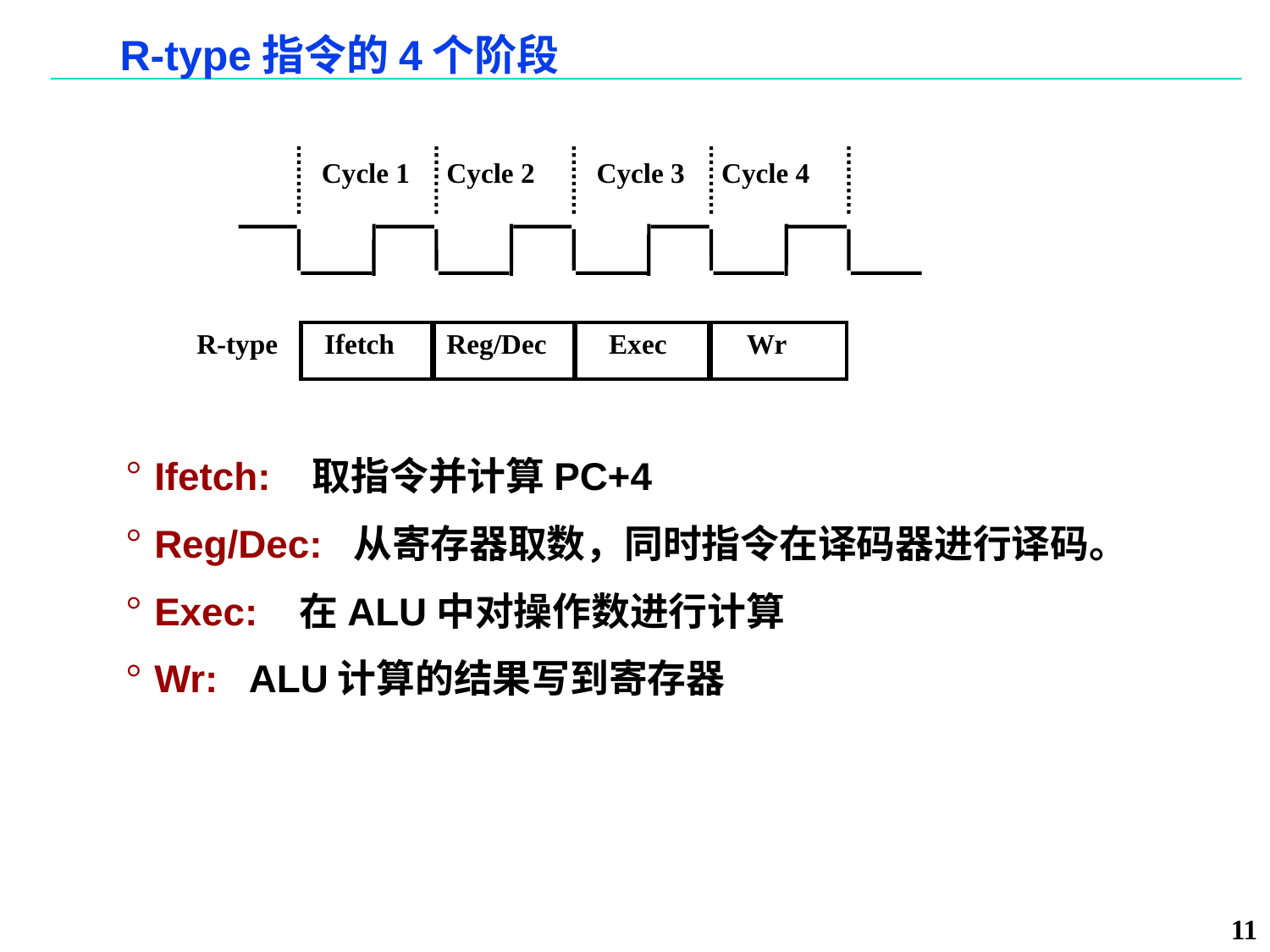

# R-type指令的4个阶段

Cycle 1
Cycle 2
Cycle 3
Cycle 4

R-type
Ifetch

Reg/Dec

Exec

Wr

Ifetch:   取指令并计算PC+4
Reg/Dec:  从寄存器取数，同时指令在译码器进行译码。
Exec:   在ALU中对操作数进行计算
Wr:   ALU计算的结果写到寄存器